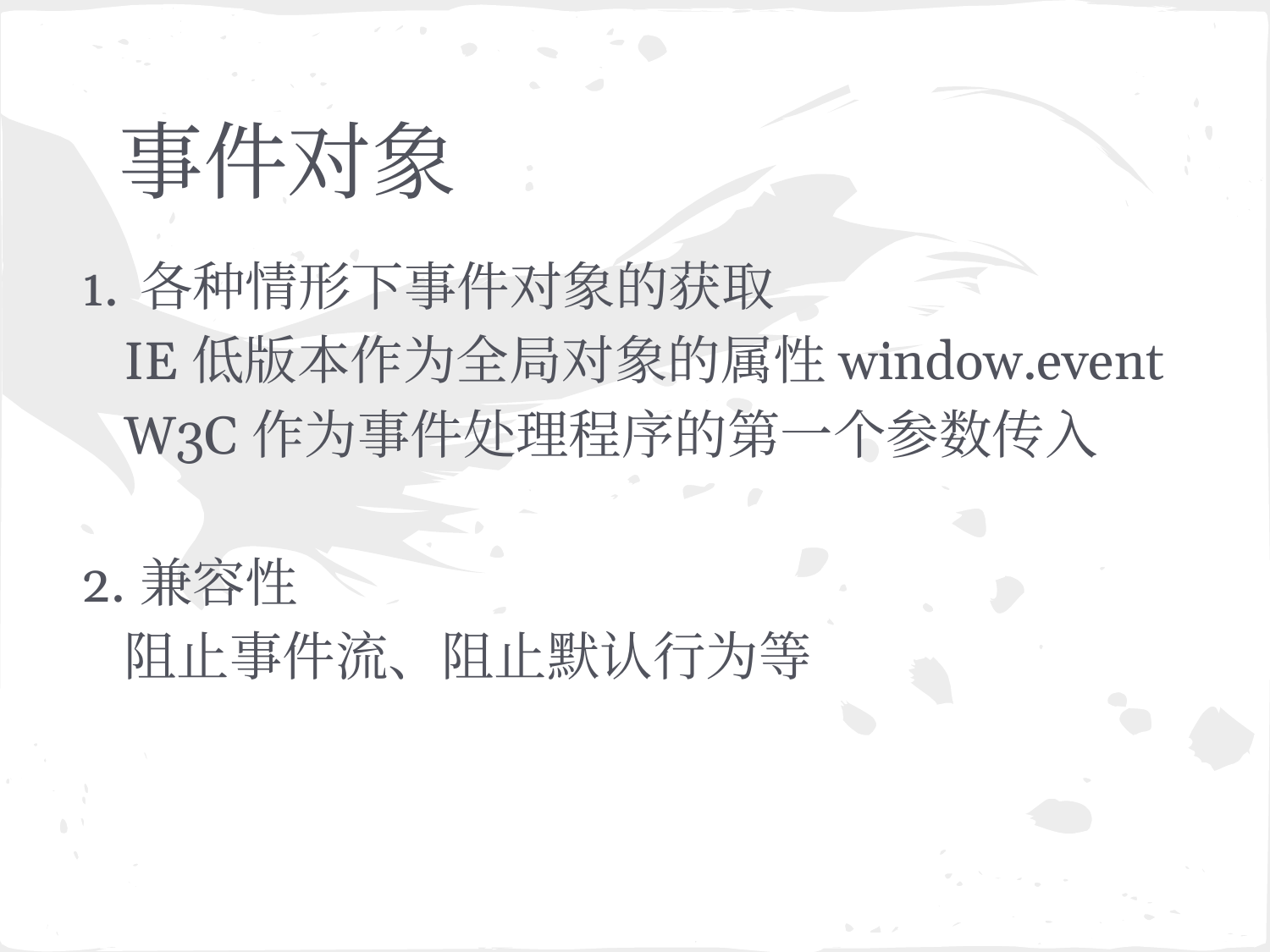

# 事件对象
各种情形下事件对象的获取
	IE低版本作为全局对象的属性window.event
	W3C作为事件处理程序的第一个参数传入

兼容性
	阻止事件流、阻止默认行为等